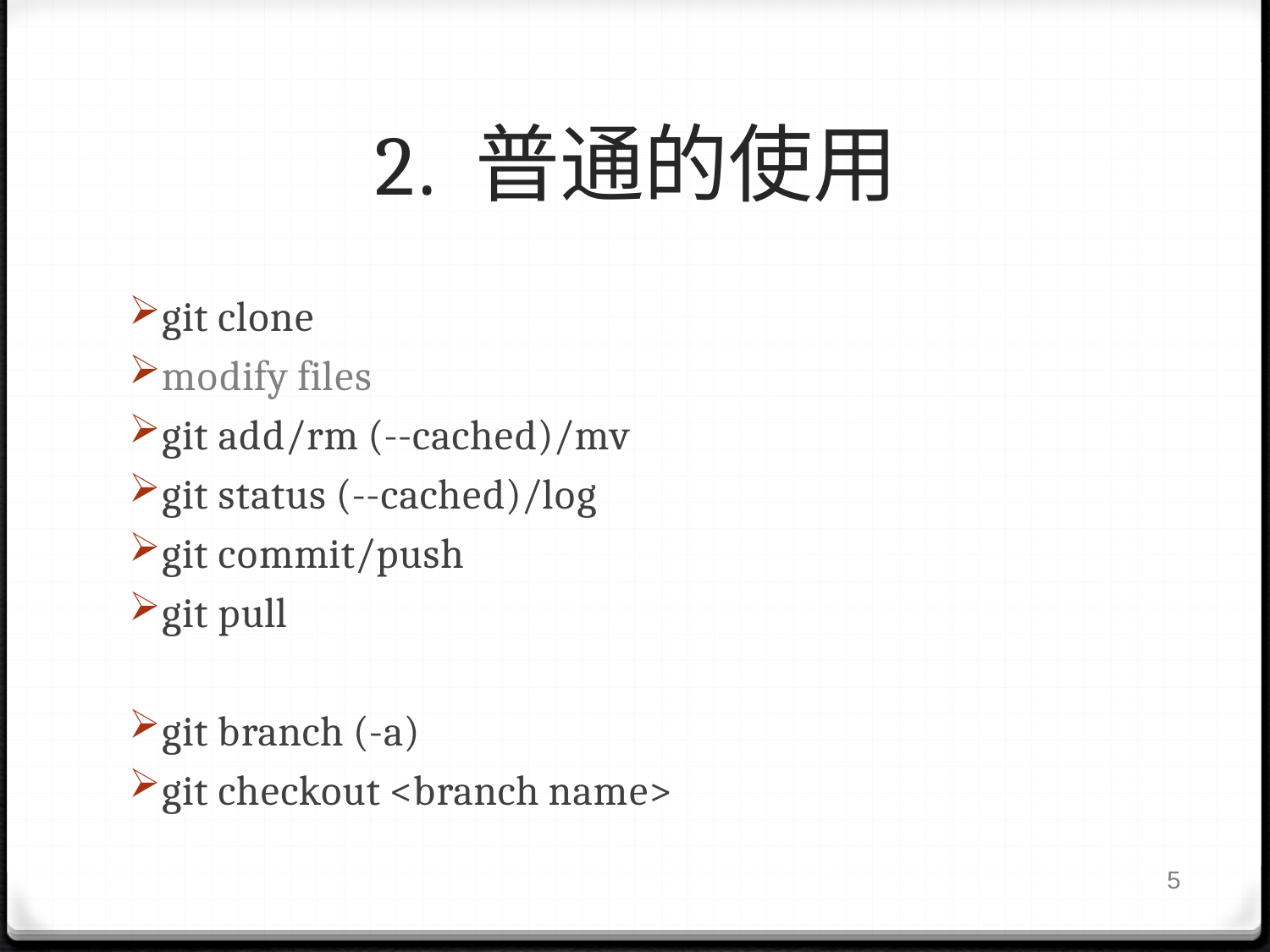

# 2. 普通的使用
git clone
modify files
git add/rm (--cached)/mv
git status (--cached)/log
git commit/push
git pull

git branch (-a)
git checkout <branch name>

5